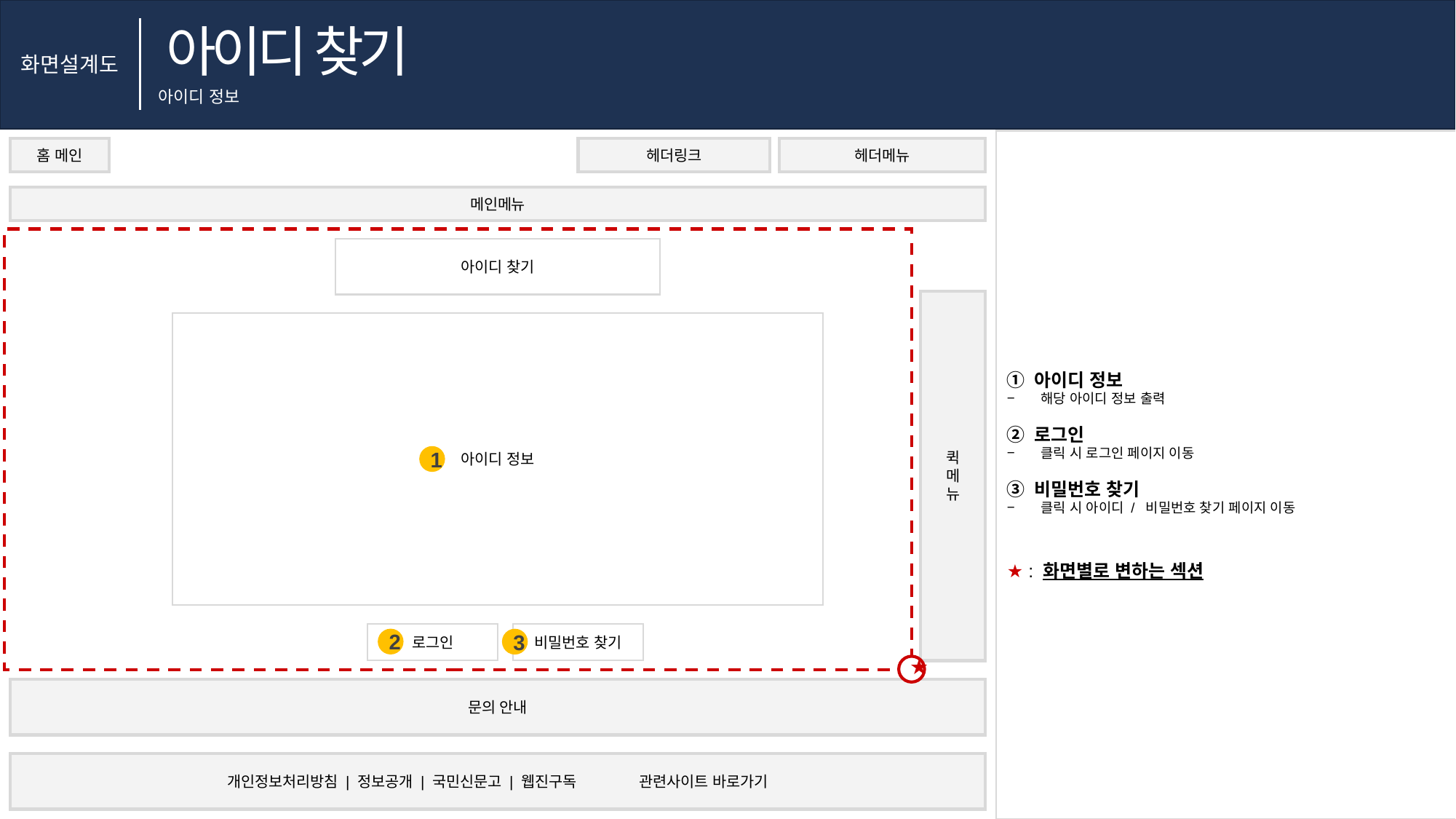

아이디 찾기
화면설계도
아이디 정보
① 아이디 정보
해당 아이디 정보 출력

② 로그인
클릭 시 로그인 페이지 이동

③ 비밀번호 찾기
클릭 시 아이디 /  비밀번호 찾기 페이지 이동

★ : 화면별로 변하는 섹션
헤더링크
홈 메인
헤더메뉴
메인메뉴
아이디 찾기
퀵
메
뉴
아이디 정보
로그인
비밀번호 찾기
문의 안내
개인정보처리방침 | 정보공개 | 국민신문고 | 웹진구독               관련사이트 바로가기

1
2
3
★